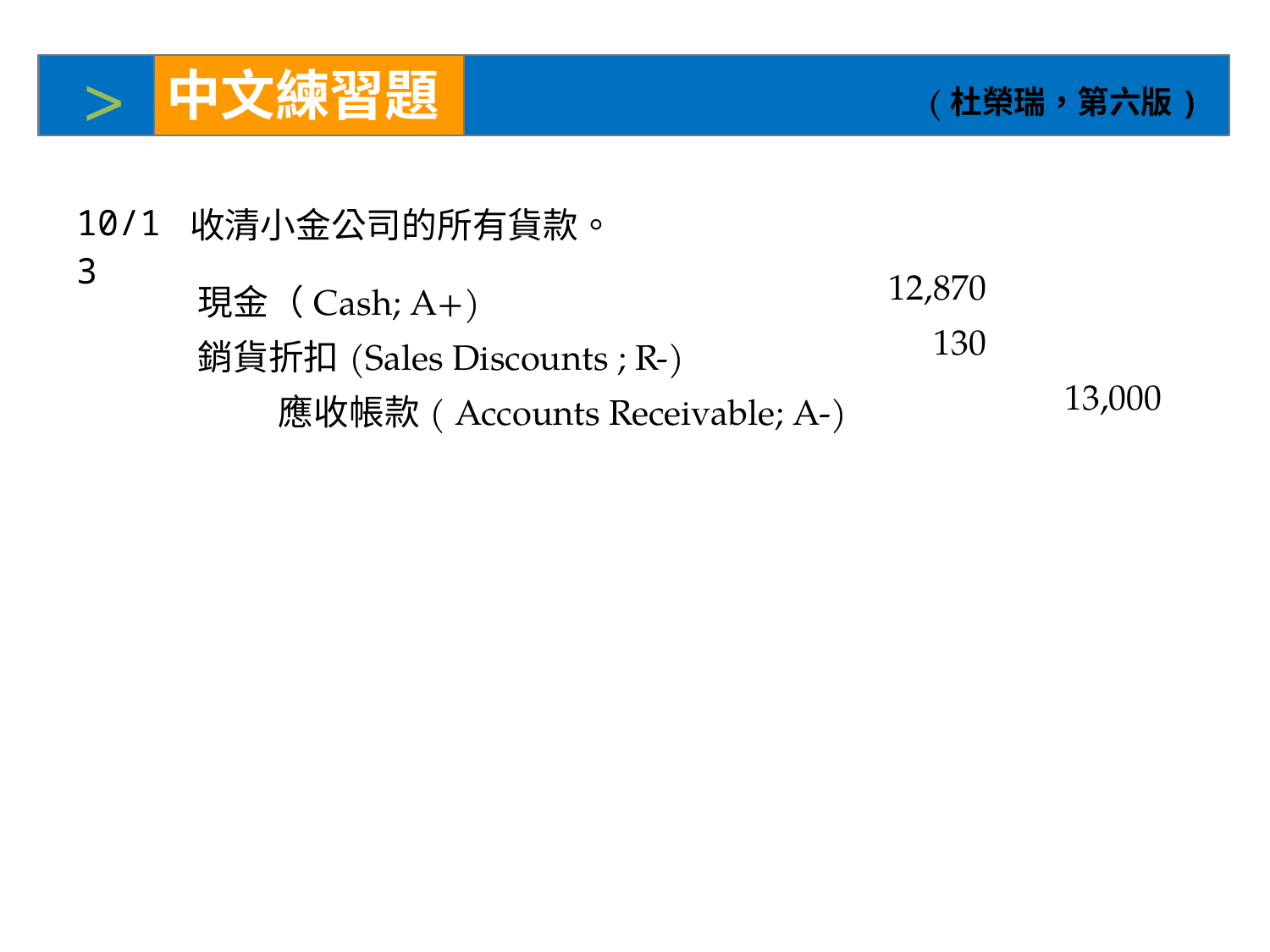

>
中文練習題
(杜榮瑞，第六版)
| 10/13 | 收清小金公司的所有貨款。 |
| --- | --- |
| 現金（Cash; A+) | 12,870 |
| --- | --- |
| 銷貨折扣(Sales Discounts ; R-) | 130 |
| 應收帳款( Accounts Receivable; A-) | 13,000 |